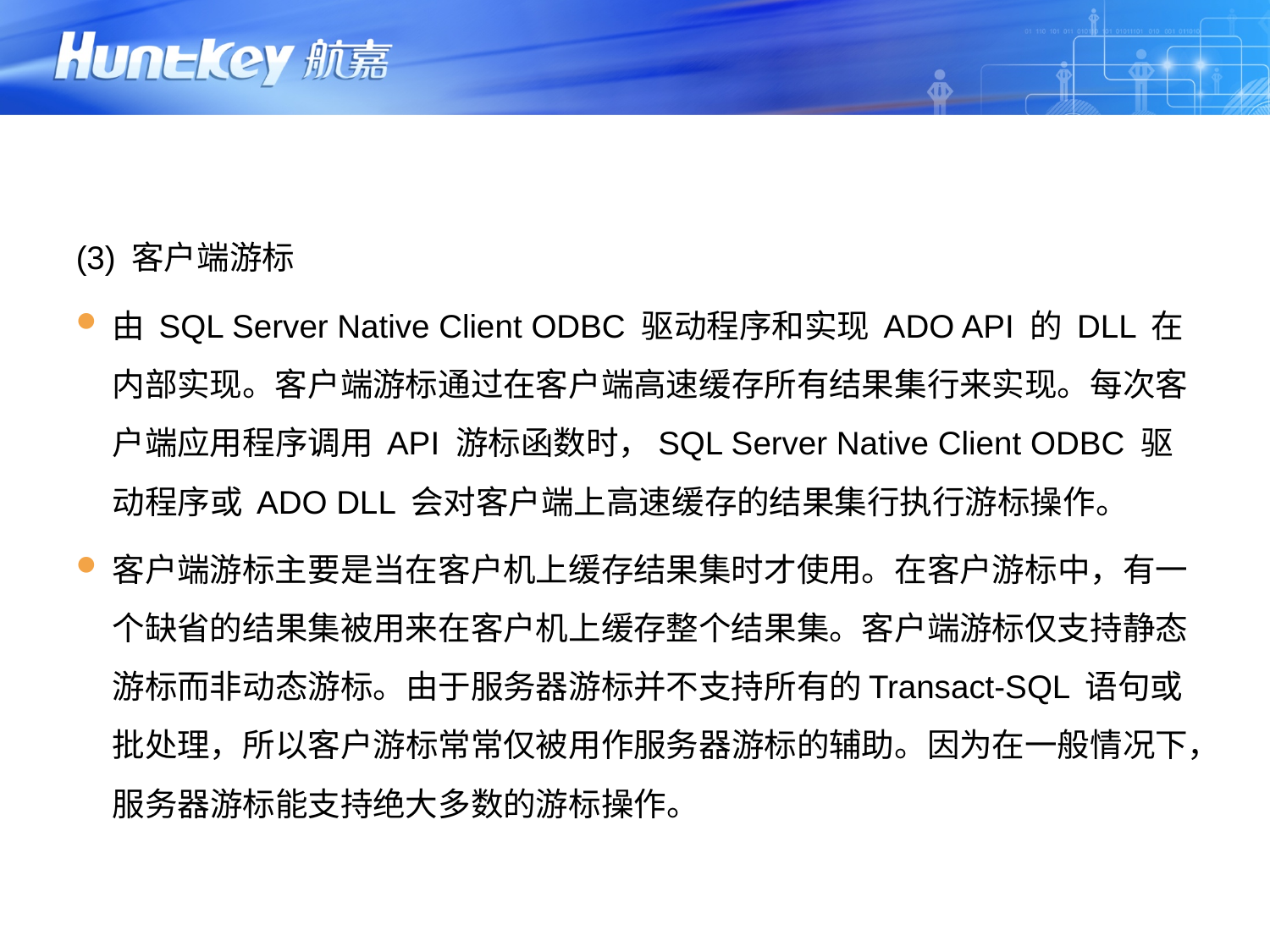

(3) 客户端游标
由 SQL Server Native Client ODBC 驱动程序和实现 ADO API 的 DLL 在内部实现。客户端游标通过在客户端高速缓存所有结果集行来实现。每次客户端应用程序调用 API 游标函数时，SQL Server Native Client ODBC 驱动程序或 ADO DLL 会对客户端上高速缓存的结果集行执行游标操作。
客户端游标主要是当在客户机上缓存结果集时才使用。在客户游标中，有一个缺省的结果集被用来在客户机上缓存整个结果集。客户端游标仅支持静态游标而非动态游标。由于服务器游标并不支持所有的Transact-SQL 语句或批处理，所以客户游标常常仅被用作服务器游标的辅助。因为在一般情况下，服务器游标能支持绝大多数的游标操作。